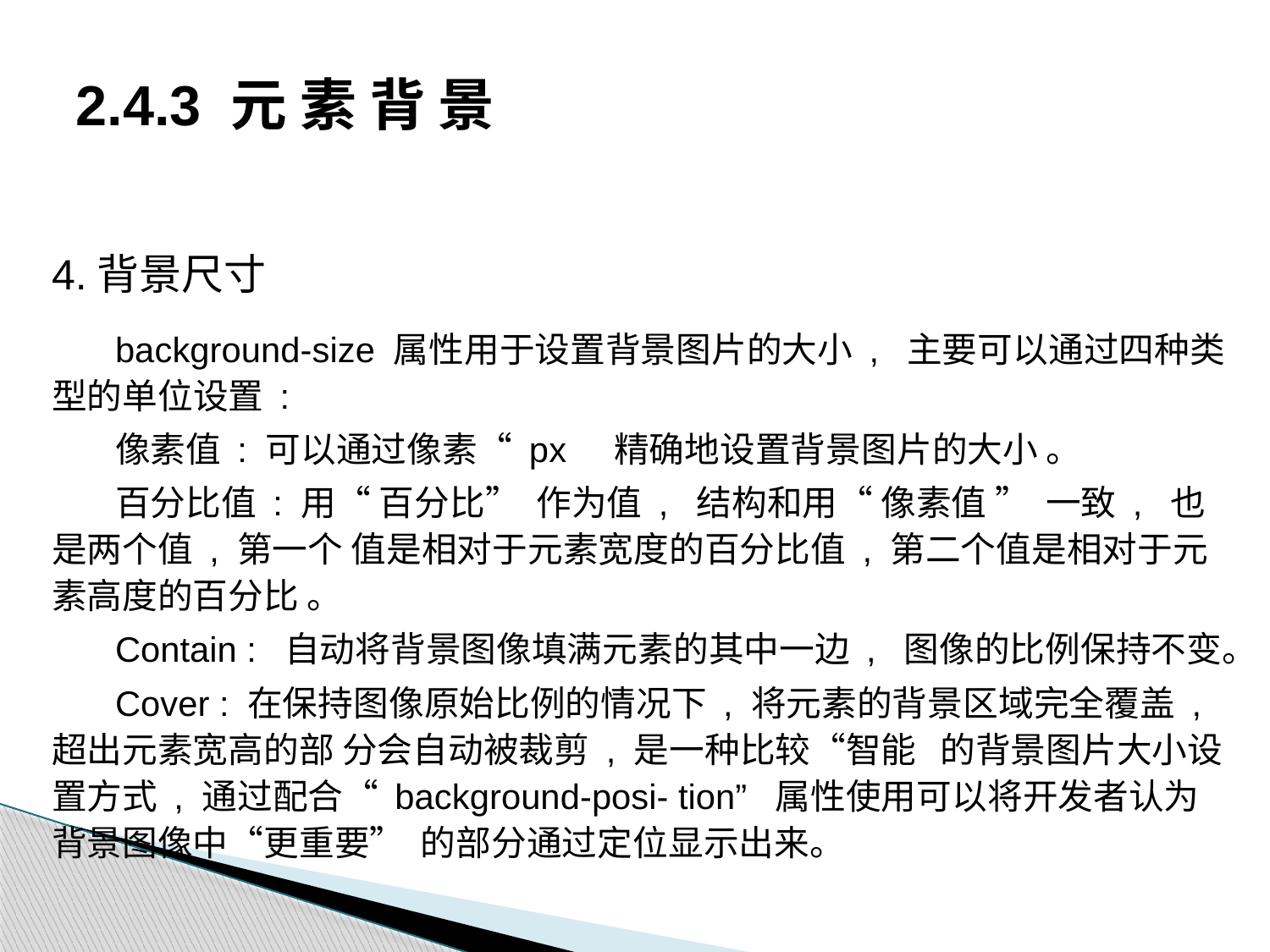

# 2.4.3 元 素 背 景
4.背景尺寸
background-size 属性用于设置背景图片的大小 ,  主要可以通过四种类型的单位设置 :
像素值 : 可以通过像素“ px    精确地设置背景图片的大小 。
百分比值 : 用“ 百分比”  作为值 ,  结构和用“ 像素值 ”  一致 ,  也是两个值 , 第一个 值是相对于元素宽度的百分比值 , 第二个值是相对于元素高度的百分比 。
Contain :  自动将背景图像填满元素的其中一边 ,  图像的比例保持不变。
Cover : 在保持图像原始比例的情况下 , 将元素的背景区域完全覆盖 , 超出元素宽高的部 分会自动被裁剪 , 是一种比较“智能   的背景图片大小设置方式 , 通过配合“ background-posi- tion”  属性使用可以将开发者认为背景图像中“更重要”  的部分通过定位显示出来。